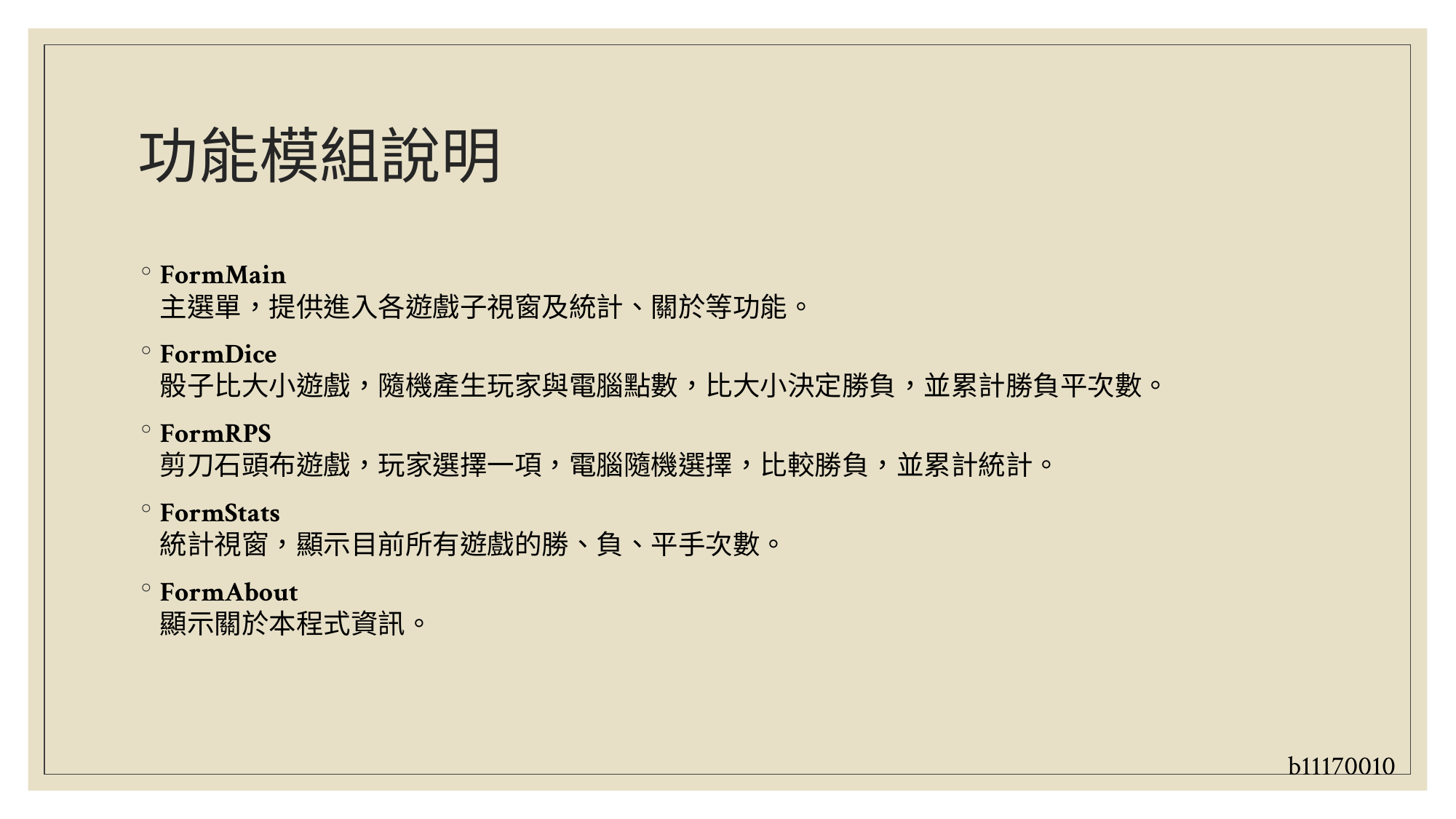

# 功能模組說明
FormMain
主選單，提供進入各遊戲子視窗及統計、關於等功能。
FormDice
骰子比大小遊戲，隨機產生玩家與電腦點數，比大小決定勝負，並累計勝負平次數。
FormRPS
剪刀石頭布遊戲，玩家選擇一項，電腦隨機選擇，比較勝負，並累計統計。
FormStats
統計視窗，顯示目前所有遊戲的勝、負、平手次數。
FormAbout
顯示關於本程式資訊。

b11170010